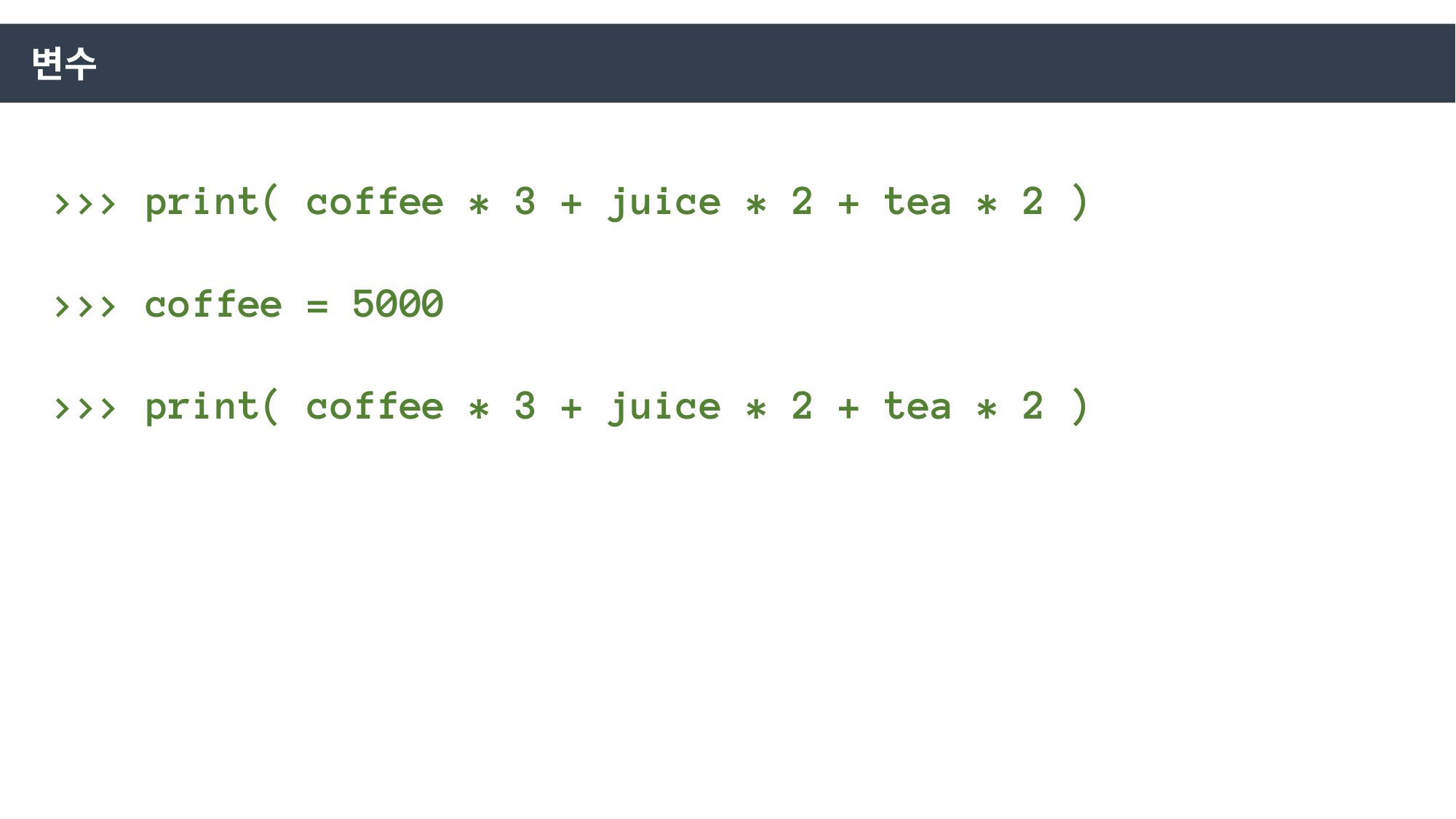

변수

>>> print( coffee * 3 + juice * 2 + tea * 2 )

>>> coffee = 5000

>>> print( coffee * 3 + juice * 2 + tea * 2 )